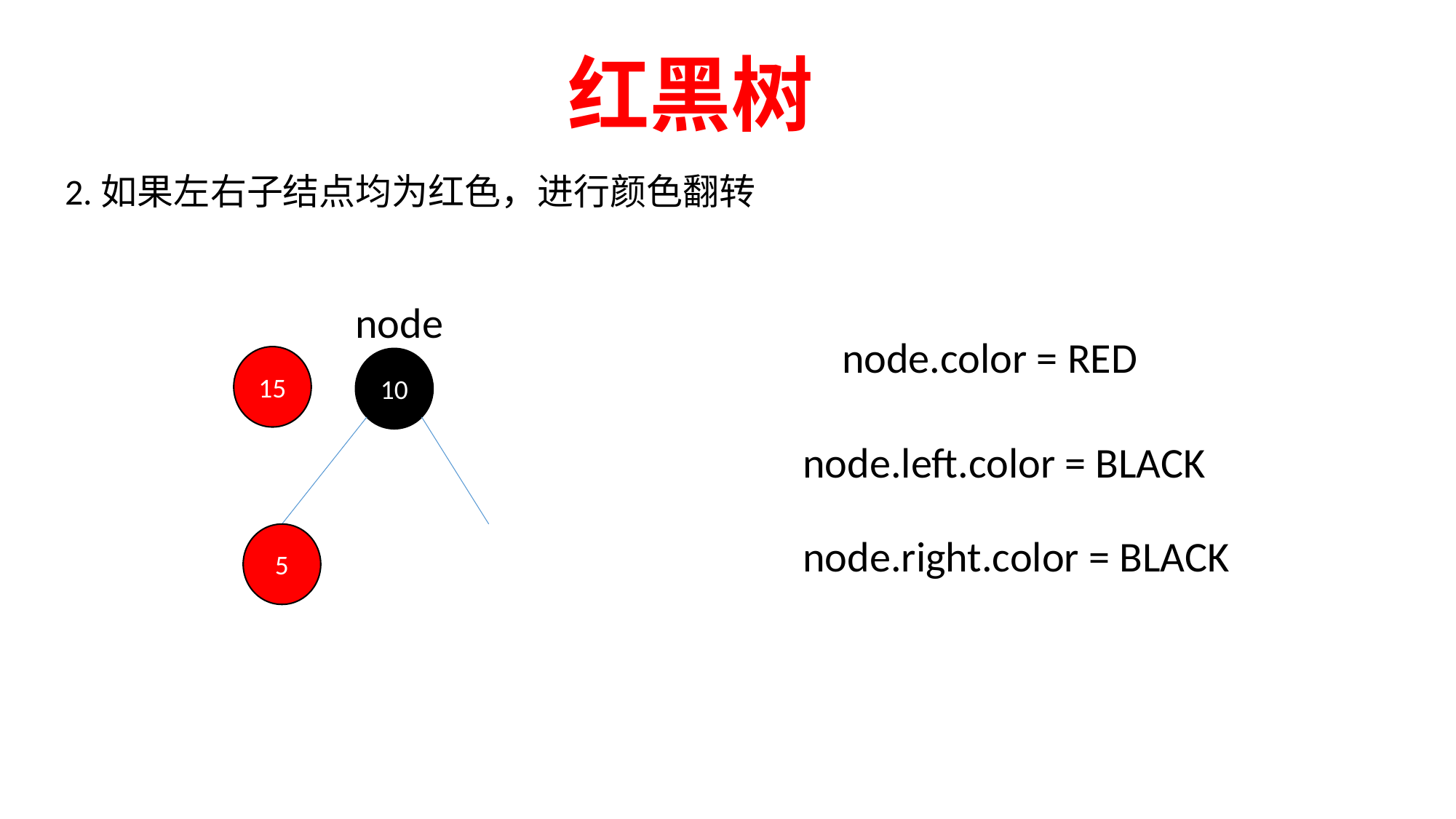

红黑树
2.如果左右子结点均为红色，进行颜色翻转

node
node.color = RED
15
10
node.left.color = BLACK
node.right.color = BLACK
5